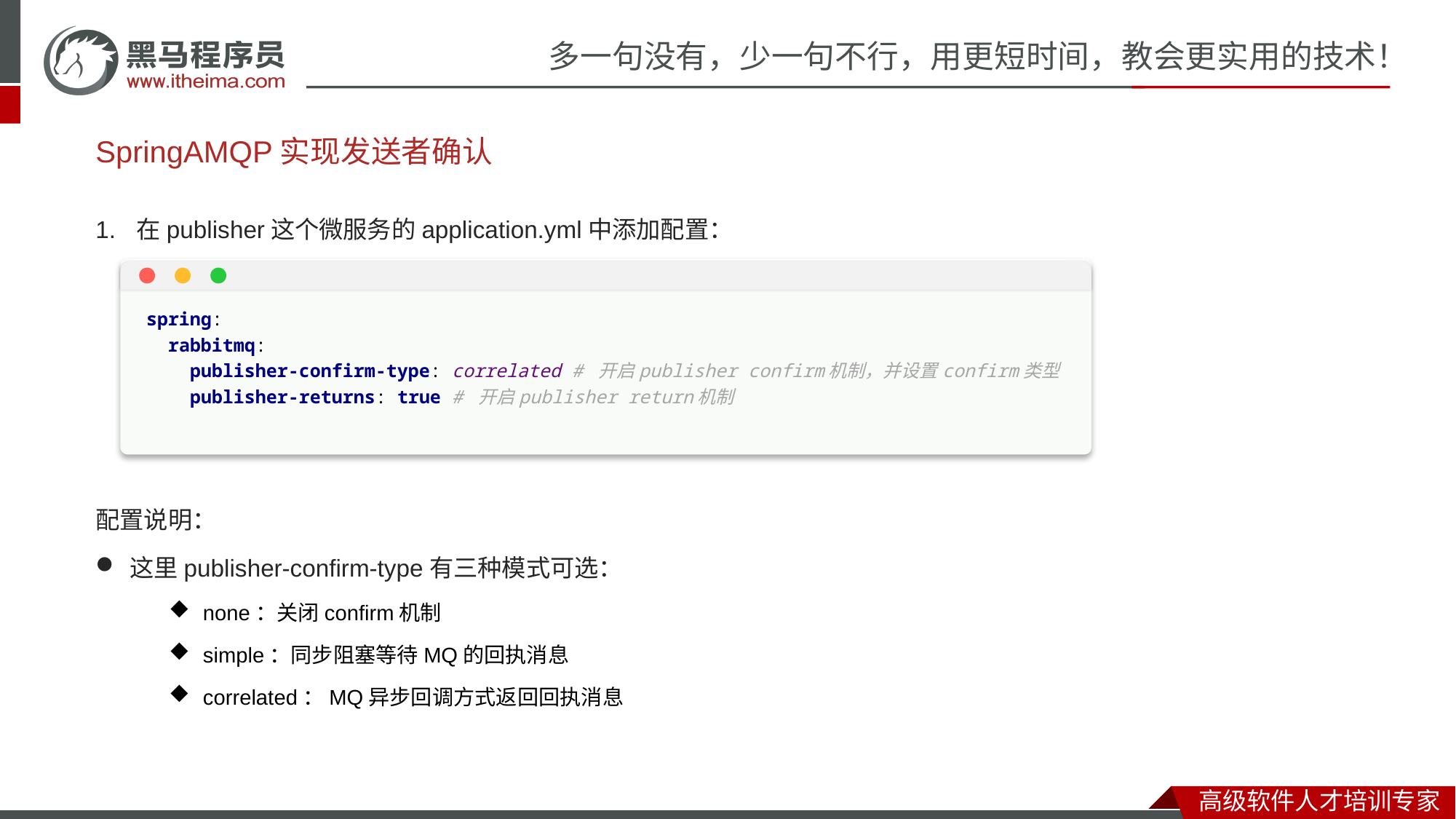

# SpringAMQP实现发送者确认
在publisher这个微服务的application.yml中添加配置：

配置说明：
这里publisher-confirm-type有三种模式可选：
none：关闭confirm机制
simple：同步阻塞等待MQ的回执消息
correlated：MQ异步回调方式返回回执消息

spring:
  rabbitmq:
    publisher-confirm-type: correlated # 开启publisher confirm机制，并设置confirm类型
    publisher-returns: true # 开启publisher return机制